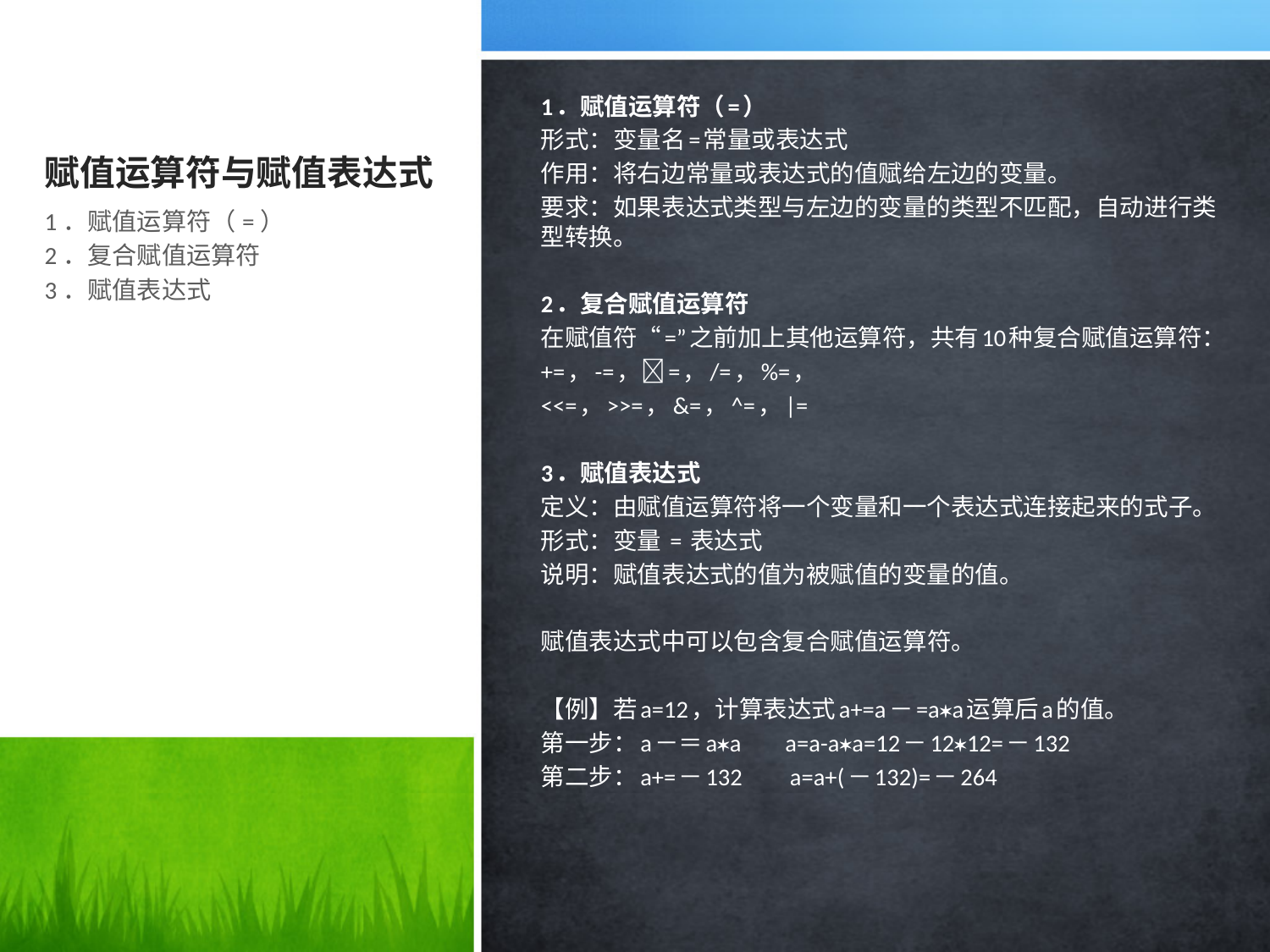

# 赋值运算符与赋值表达式
1．赋值运算符（=）
形式：变量名=常量或表达式
作用：将右边常量或表达式的值赋给左边的变量。
要求：如果表达式类型与左边的变量的类型不匹配，自动进行类型转换。

2．复合赋值运算符
在赋值符“=”之前加上其他运算符，共有10种复合赋值运算符：
+=，-=，∗=，/=，%=，
<<=，>>=，&=，^=，|=

3．赋值表达式
定义：由赋值运算符将一个变量和一个表达式连接起来的式子。
形式：变量 = 表达式
说明：赋值表达式的值为被赋值的变量的值。

赋值表达式中可以包含复合赋值运算符。

【例】若a=12，计算表达式a+=a－=a∗a运算后a的值。
第一步：a－＝a∗a        a=a-a∗a=12－12∗12=－132
第二步：a+=－132       	a=a+(－132)=－264

1．赋值运算符（=）
2．复合赋值运算符
3．赋值表达式